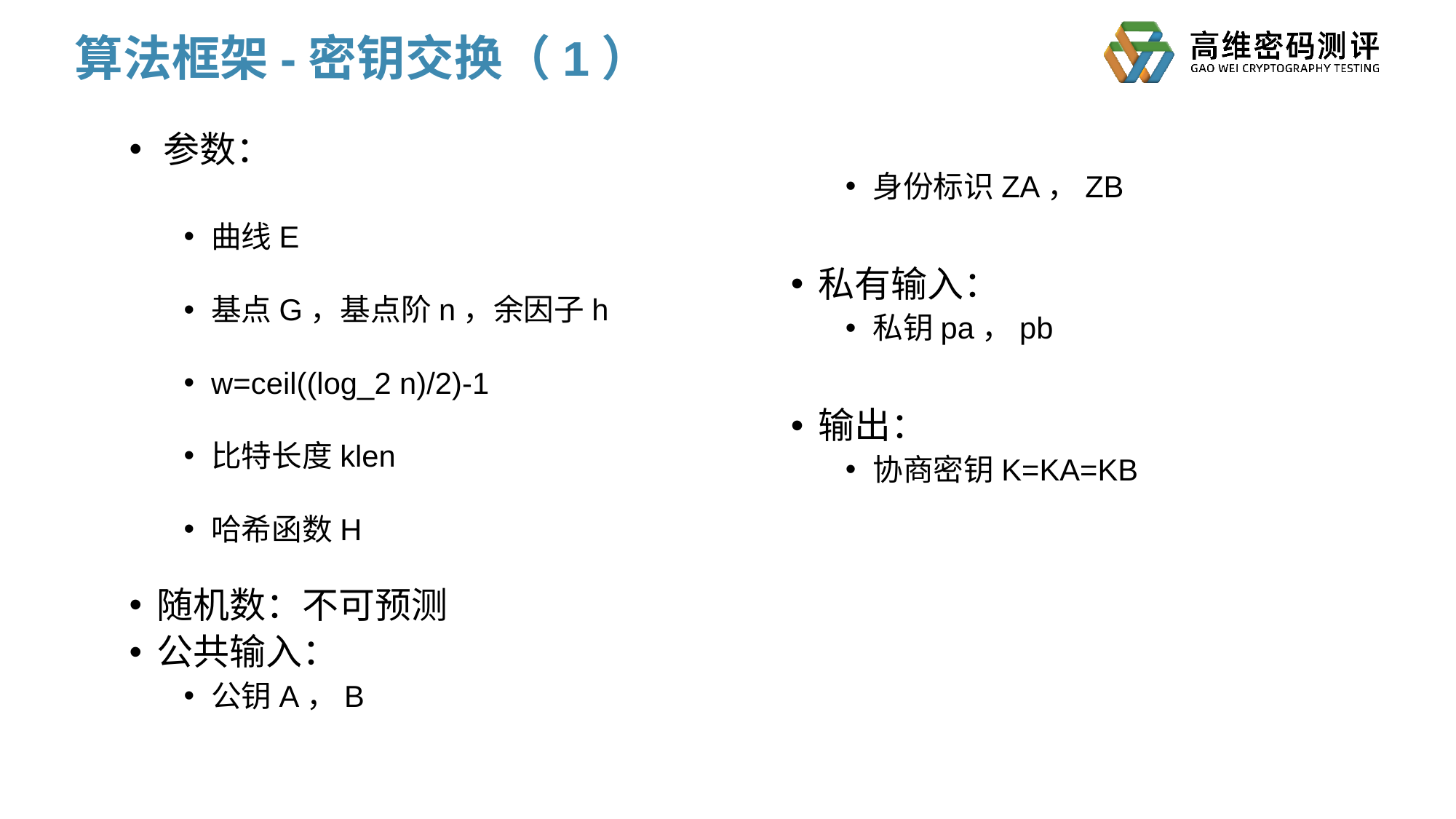

# 算法框架-密钥交换（1）
参数：
曲线E
基点G，基点阶n，余因子h
w=ceil((log_2 n)/2)-1
比特长度klen
哈希函数H
随机数：不可预测
公共输入：
公钥A，B
身份标识ZA，ZB

私有输入：
私钥pa，pb

输出：
协商密钥K=KA=KB